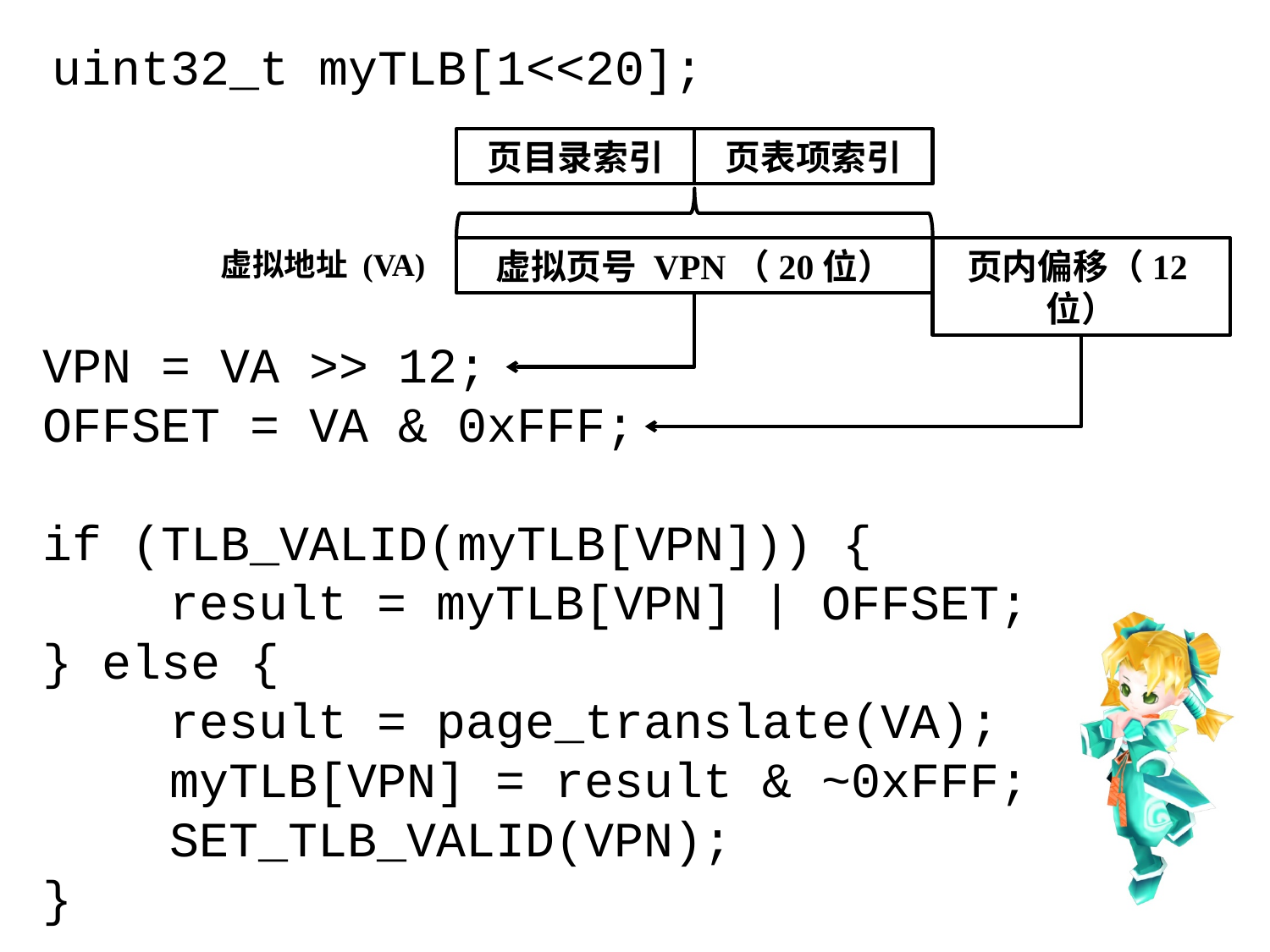

uint32_t myTLB[1<<20];
页目录索引
页表项索引
虚拟地址 (VA)
虚拟页号 VPN（20位）
页内偏移（12位）
VPN = VA >> 12;
OFFSET = VA & 0xFFF;

if (TLB_VALID(myTLB[VPN])) {
	result = myTLB[VPN] | OFFSET;
} else {
	result = page_translate(VA);
	myTLB[VPN] = result & ~0xFFF;
	SET_TLB_VALID(VPN);
}